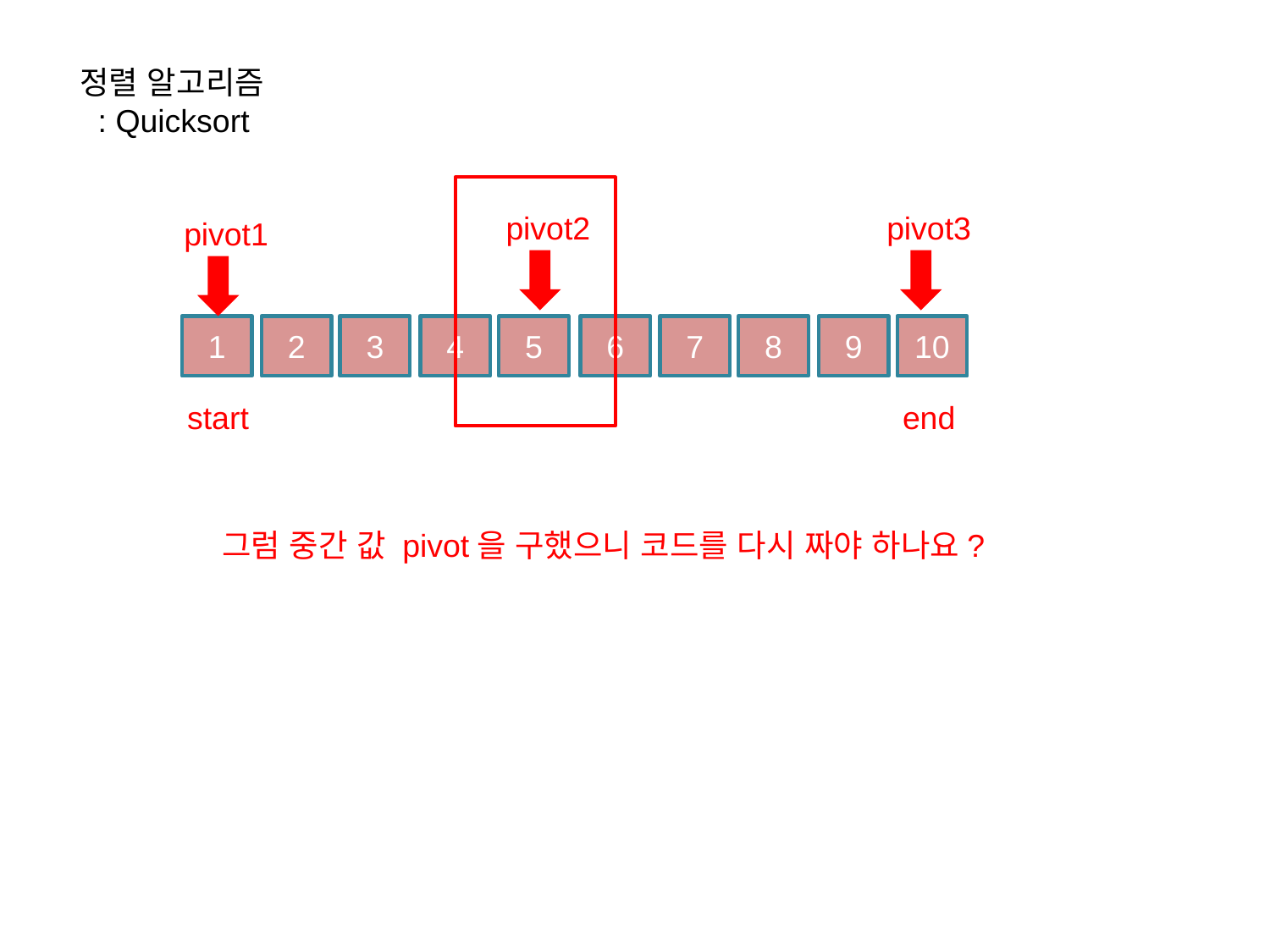

정렬 알고리즘
  : Quicksort

pivot2

pivot3

pivot1

1
2
3
4
5
6
7
8
9
10
start
end
그럼 중간 값 pivot을 구했으니 코드를 다시 짜야 하나요?